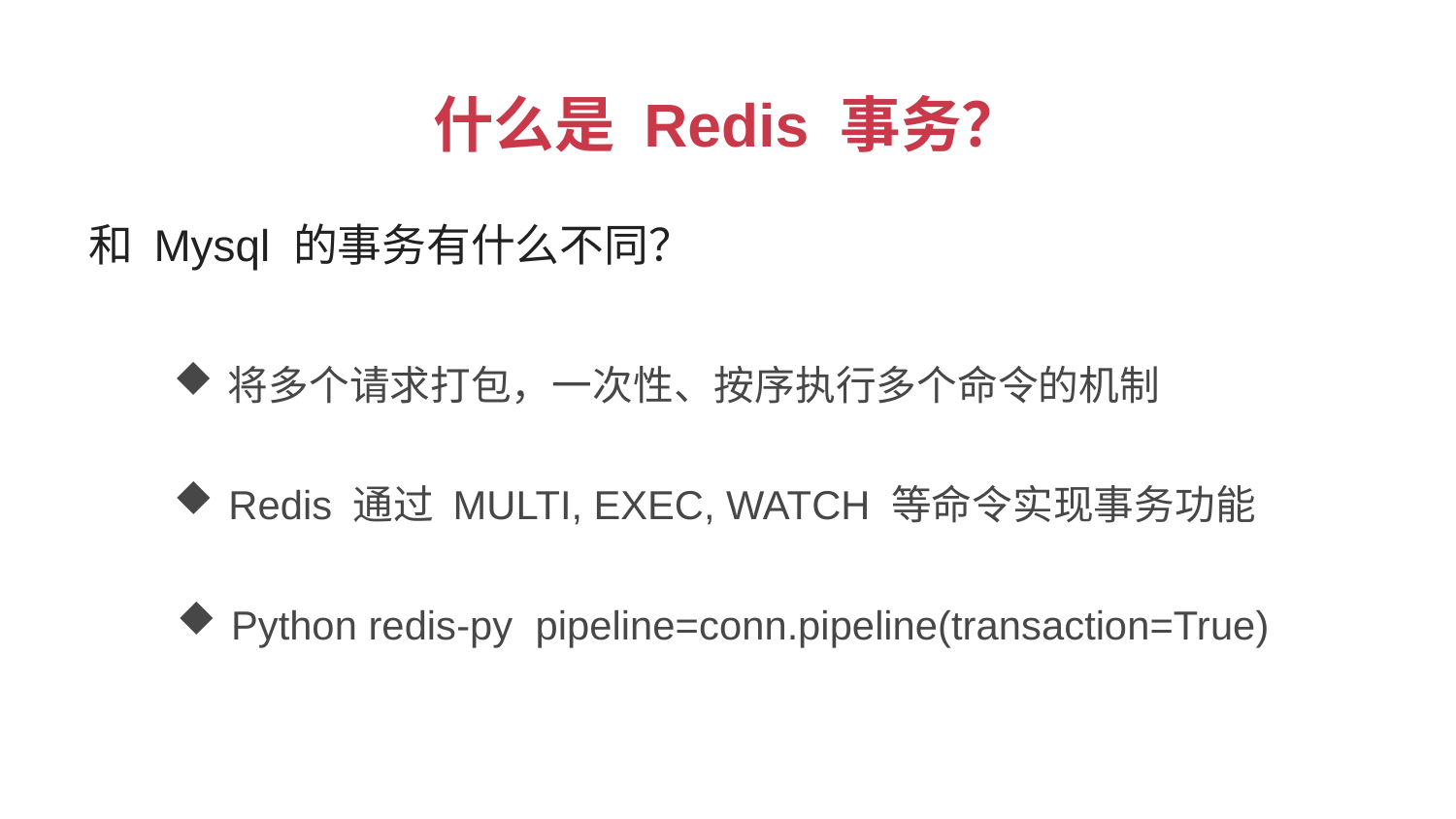

什么是 Redis 事务？
和 Mysql 的事务有什么不同？
将多个请求打包，一次性、按序执行多个命令的机制
Redis 通过 MULTI, EXEC, WATCH 等命令实现事务功能
Python redis-py  pipeline=conn.pipeline(transaction=True)